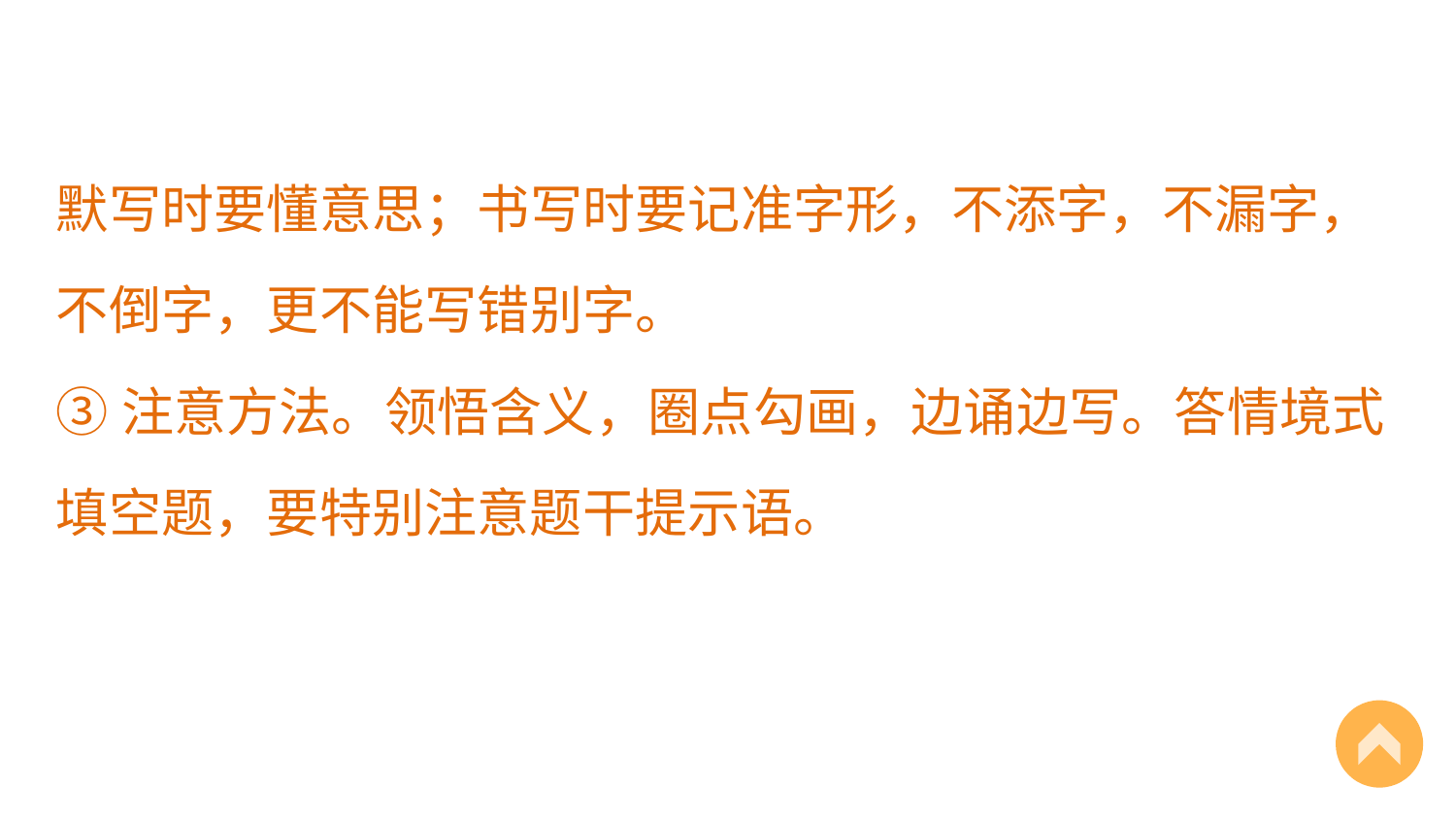

默写时要懂意思；书写时要记准字形，不添字，不漏字，不倒字，更不能写错别字。
③注意方法。领悟含义，圈点勾画，边诵边写。答情境式填空题，要特别注意题干提示语。